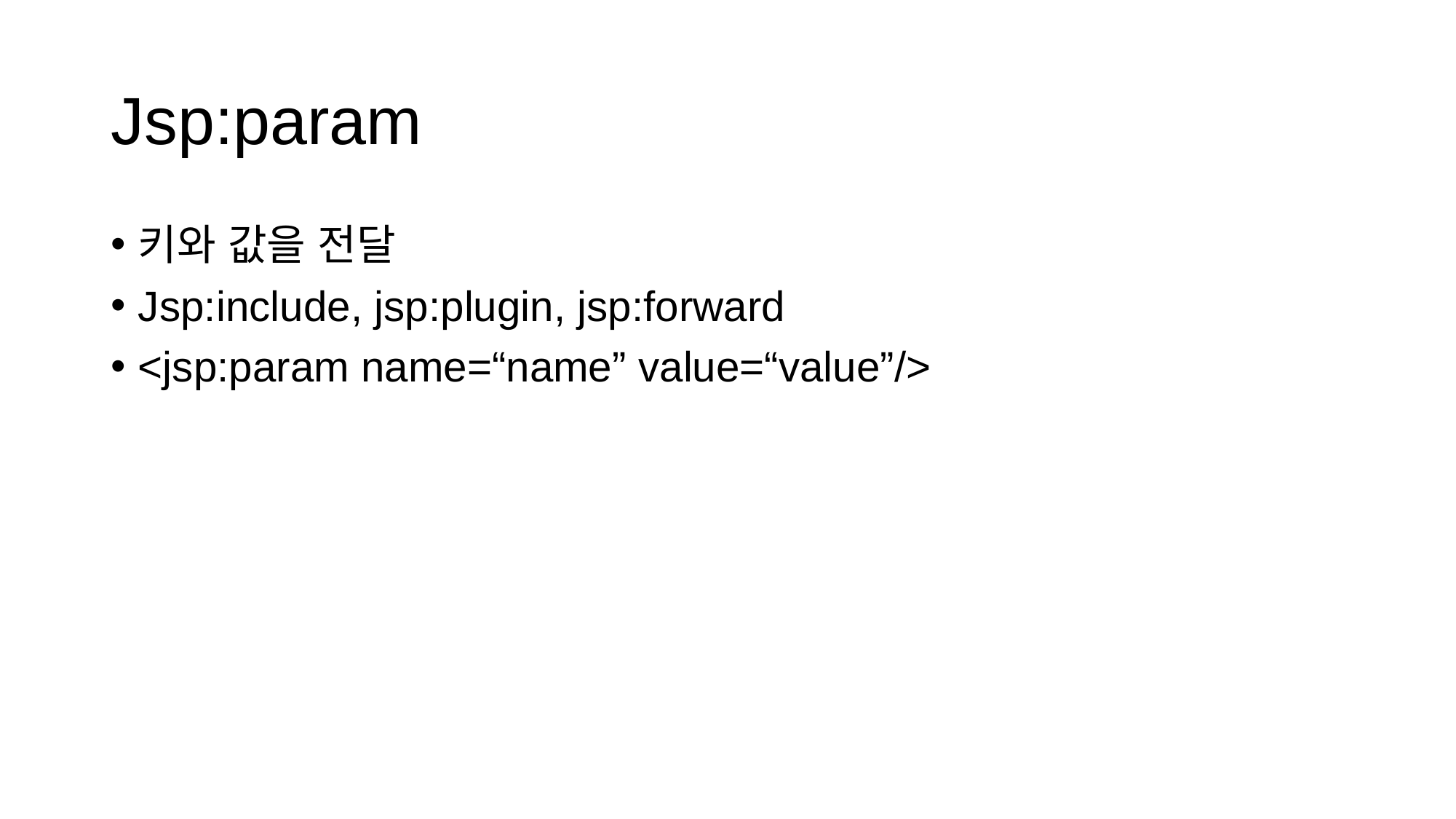

# Jsp:param
키와 값을 전달
Jsp:include, jsp:plugin, jsp:forward
<jsp:param name=“name” value=“value”/>